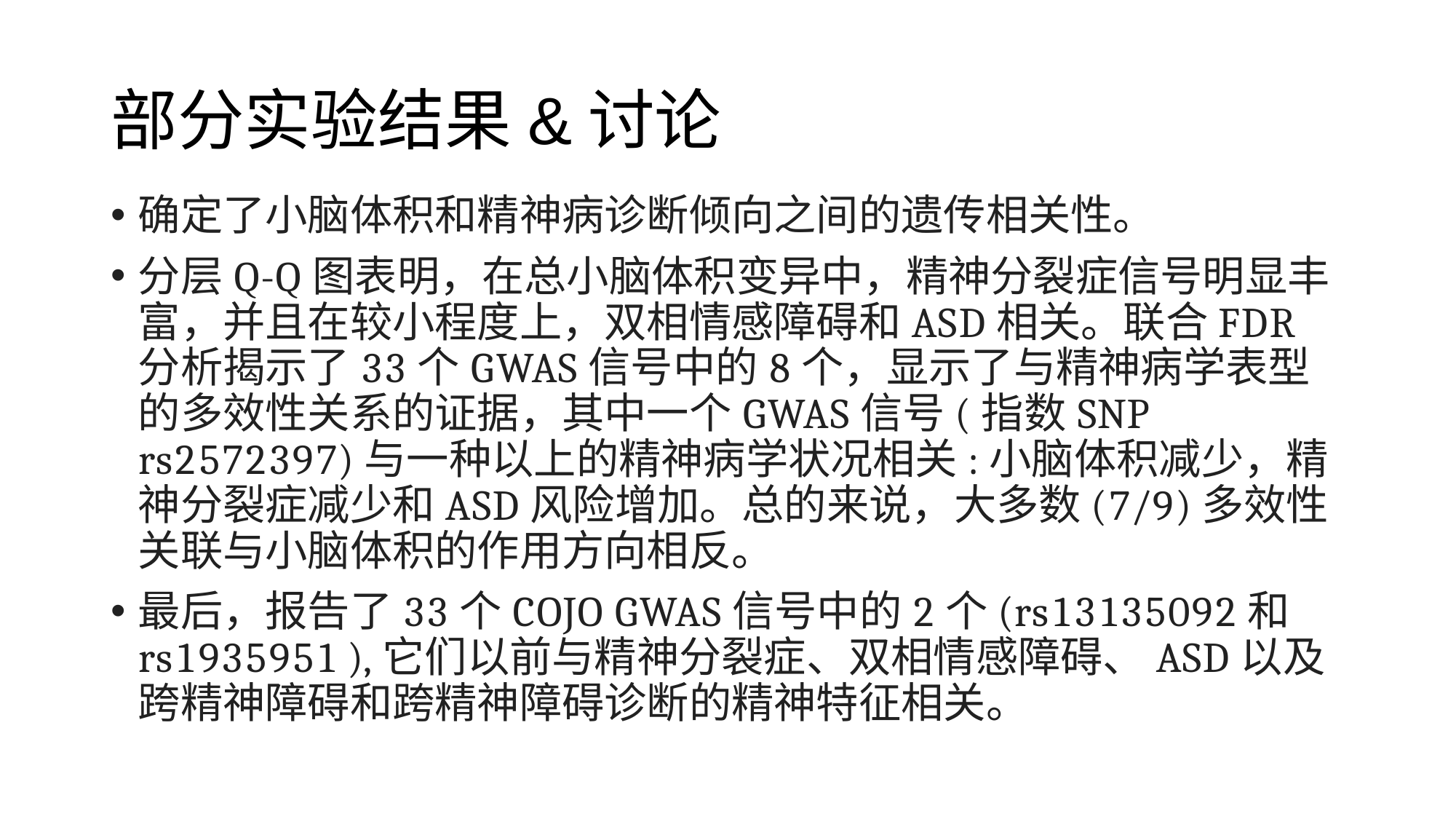

# 部分实验结果&讨论
确定了小脑体积和精神病诊断倾向之间的遗传相关性。
分层Q-Q图表明，在总小脑体积变异中，精神分裂症信号明显丰富，并且在较小程度上，双相情感障碍和ASD相关。联合FDR分析揭示了33个GWAS信号中的8个，显示了与精神病学表型的多效性关系的证据，其中一个GWAS信号(指数SNP rs2572397)与一种以上的精神病学状况相关:小脑体积减少，精神分裂症减少和ASD风险增加。总的来说，大多数(7/9)多效性关联与小脑体积的作用方向相反。
最后，报告了33个COJO GWAS信号中的2个(rs13135092和rs1935951 ),它们以前与精神分裂症、双相情感障碍、ASD以及跨精神障碍和跨精神障碍诊断的精神特征相关。